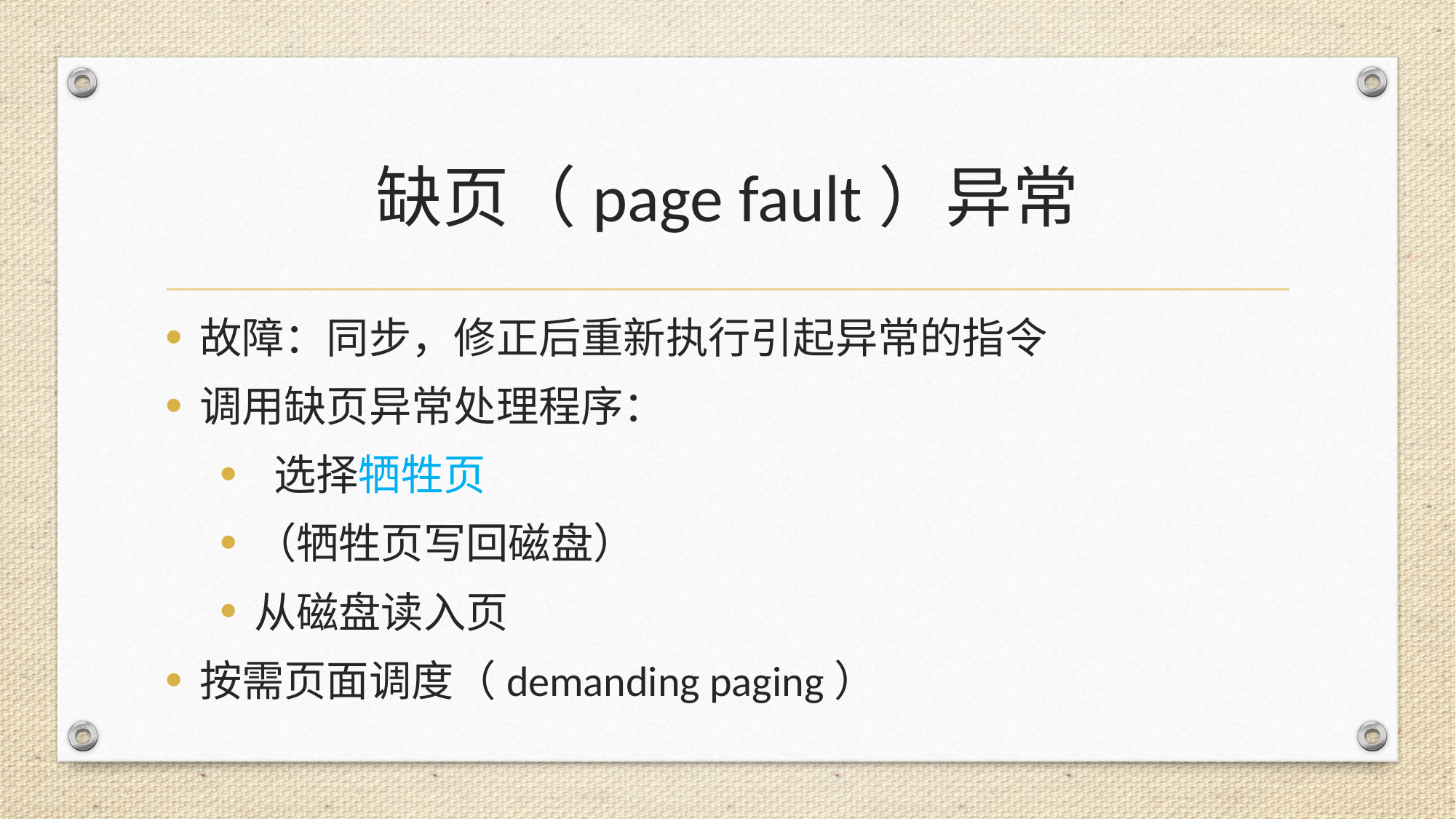

# 缺页（page fault）异常
故障：同步，修正后重新执行引起异常的指令
调用缺页异常处理程序：
 选择牺牲页
（牺牲页写回磁盘）
从磁盘读入页
按需页面调度（demanding paging）